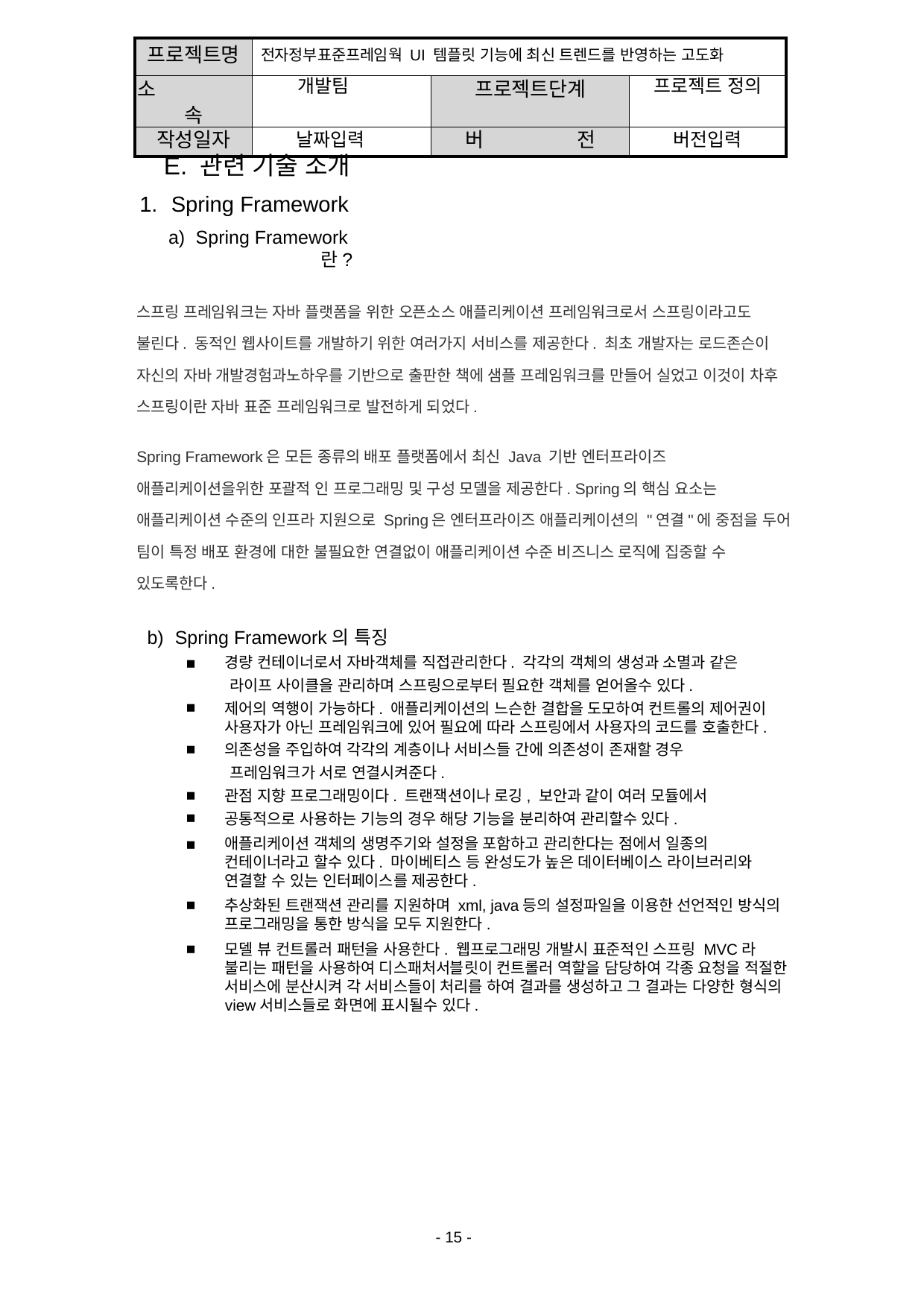

| 프로젝트명 | 전자정부표준프레임웍 UI 템플릿 기능에 최신 트렌드를 반영하는 고도화 |  |  |
| --- | --- | --- | --- |
| 소 속 | 개발팀 | 프로젝트단계 | 프로젝트 정의 |
| 작성일자 | 날짜입력 | 버 전 | 버전입력 |
E. 관련 기술 소개
Spring Framework
Spring Framework란?
스프링 프레임워크는 자바 플랫폼을 위한 오픈소스 애플리케이션 프레임워크로서 스프링이라고도 불린다. 동적인 웹사이트를 개발하기 위한 여러가지 서비스를 제공한다. 최초 개발자는 로드존슨이 자신의 자바 개발경험과노하우를 기반으로 출판한 책에 샘플 프레임워크를 만들어 실었고 이것이 차후 스프링이란 자바 표준 프레임워크로 발전하게 되었다.
Spring Framework은 모든 종류의 배포 플랫폼에서 최신 Java 기반 엔터프라이즈 애플리케이션을위한 포괄적 인 프로그래밍 및 구성 모델을 제공한다. Spring의 핵심 요소는 애플리케이션 수준의 인프라 지원으로 Spring은 엔터프라이즈 애플리케이션의 "연결"에 중점을 두어 팀이 특정 배포 환경에 대한 불필요한 연결없이 애플리케이션 수준 비즈니스 로직에 집중할 수 있도록한다.

Spring Framework의 특징
경량 컨테이너로서 자바객체를 직접관리한다. 각각의 객체의 생성과 소멸과 같은
                     라이프 사이클을 관리하며 스프링으로부터 필요한 객체를 얻어올수 있다.
제어의 역행이 가능하다. 애플리케이션의 느슨한 결합을 도모하여 컨트롤의 제어권이 사용자가 아닌 프레임워크에 있어 필요에 따라 스프링에서 사용자의 코드를 호출한다.
의존성을 주입하여 각각의 계층이나 서비스들 간에 의존성이 존재할 경우
                     프레임워크가 서로 연결시켜준다.
관점 지향 프로그래밍이다. 트랜잭션이나 로깅, 보안과 같이 여러 모듈에서
공통적으로 사용하는 기능의 경우 해당 기능을 분리하여 관리할수 있다.
애플리케이션 객체의 생명주기와 설정을 포함하고 관리한다는 점에서 일종의 컨테이너라고 할수 있다. 마이베티스 등 완성도가 높은 데이터베이스 라이브러리와 연결할 수 있는 인터페이스를 제공한다.
추상화된 트랜잭션 관리를 지원하며 xml, java등의 설정파일을 이용한 선언적인 방식의 프로그래밍을 통한 방식을 모두 지원한다.
모델 뷰 컨트롤러 패턴을 사용한다. 웹프로그래밍 개발시 표준적인 스프링 MVC라 불리는 패턴을 사용하여 디스패처서블릿이 컨트롤러 역할을 담당하여 각종 요청을 적절한 서비스에 분산시켜 각 서비스들이 처리를 하여 결과를 생성하고 그 결과는 다양한 형식의 view서비스들로 화면에 표시될수 있다.

- 15 -